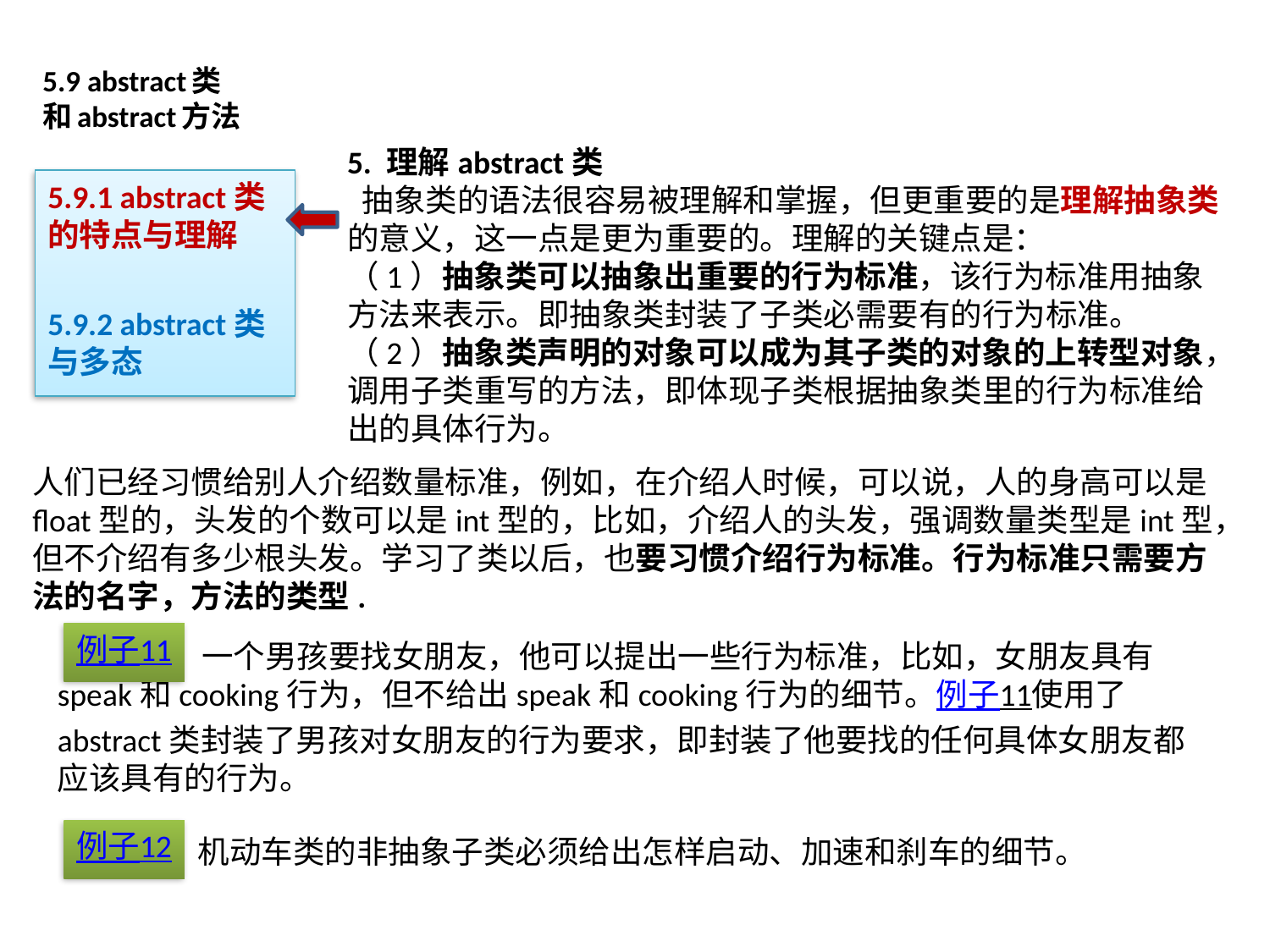

# 5.9 abstract类 和abstract方法
5. 理解abstract类
 抽象类的语法很容易被理解和掌握，但更重要的是理解抽象类的意义，这一点是更为重要的。理解的关键点是：
（1）抽象类可以抽象出重要的行为标准，该行为标准用抽象方法来表示。即抽象类封装了子类必需要有的行为标准。
（2）抽象类声明的对象可以成为其子类的对象的上转型对象，调用子类重写的方法，即体现子类根据抽象类里的行为标准给出的具体行为。
5.9.1 abstract类的特点与理解

5.9.2 abstract类与多态

人们已经习惯给别人介绍数量标准，例如，在介绍人时候，可以说，人的身高可以是float型的，头发的个数可以是int型的，比如，介绍人的头发，强调数量类型是int型，但不介绍有多少根头发。学习了类以后，也要习惯介绍行为标准。行为标准只需要方法的名字，方法的类型.
例子11
                   一个男孩要找女朋友，他可以提出一些行为标准，比如，女朋友具有speak和cooking行为，但不给出speak和cooking行为的细节。例子11使用了abstract类封装了男孩对女朋友的行为要求，即封装了他要找的任何具体女朋友都应该具有的行为。
例子12
机动车类的非抽象子类必须给出怎样启动、加速和刹车的细节。